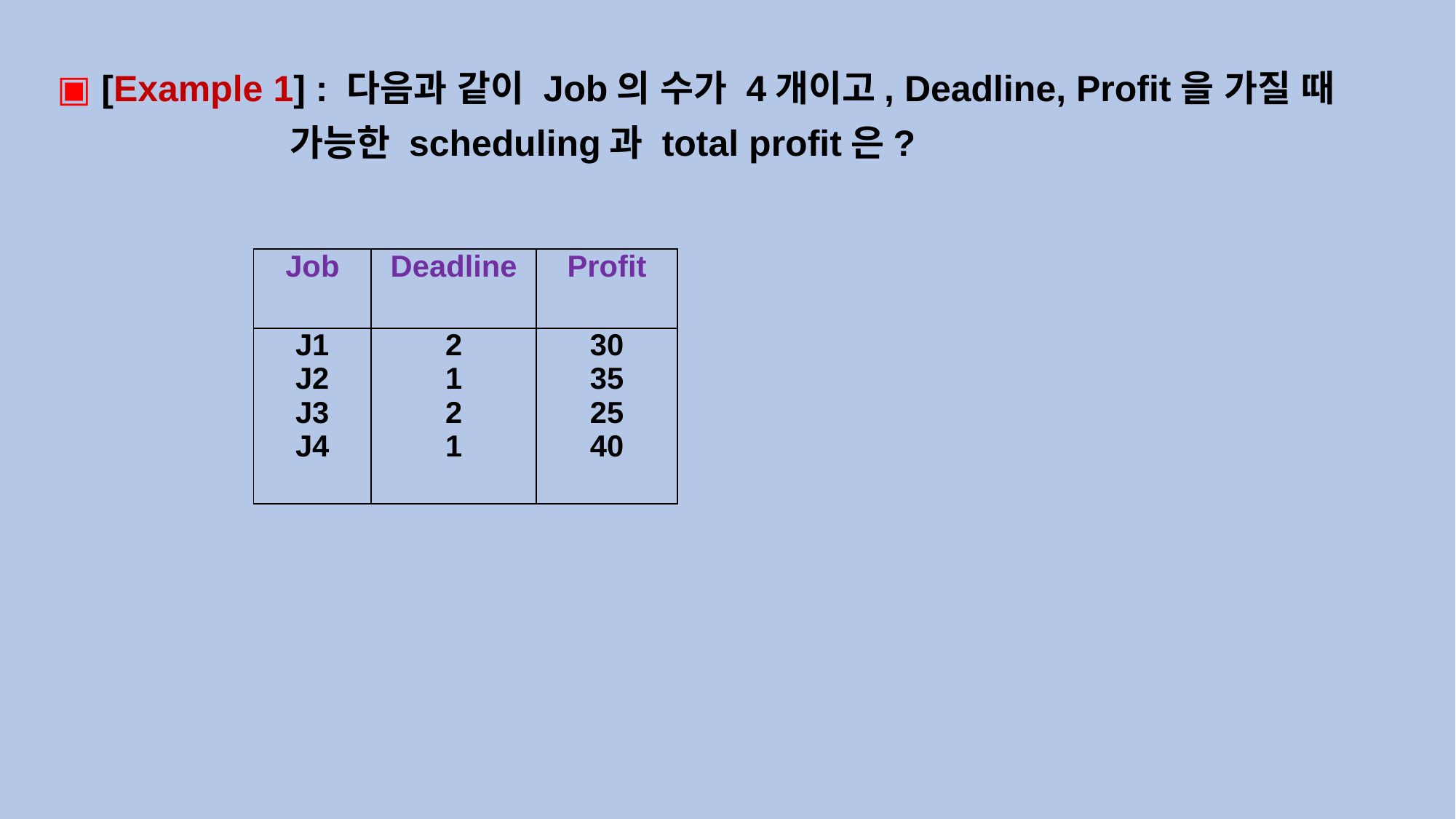

▣ [Example 1] : 다음과 같이 Job의 수가 4개이고, Deadline, Profit을 가질 때
                      가능한 scheduling과 total profit은?

| Job | Deadline | Profit |
| --- | --- | --- |
| J1 J2 J3 J4 | 2 1 2 1 | 30 35 25 40 |